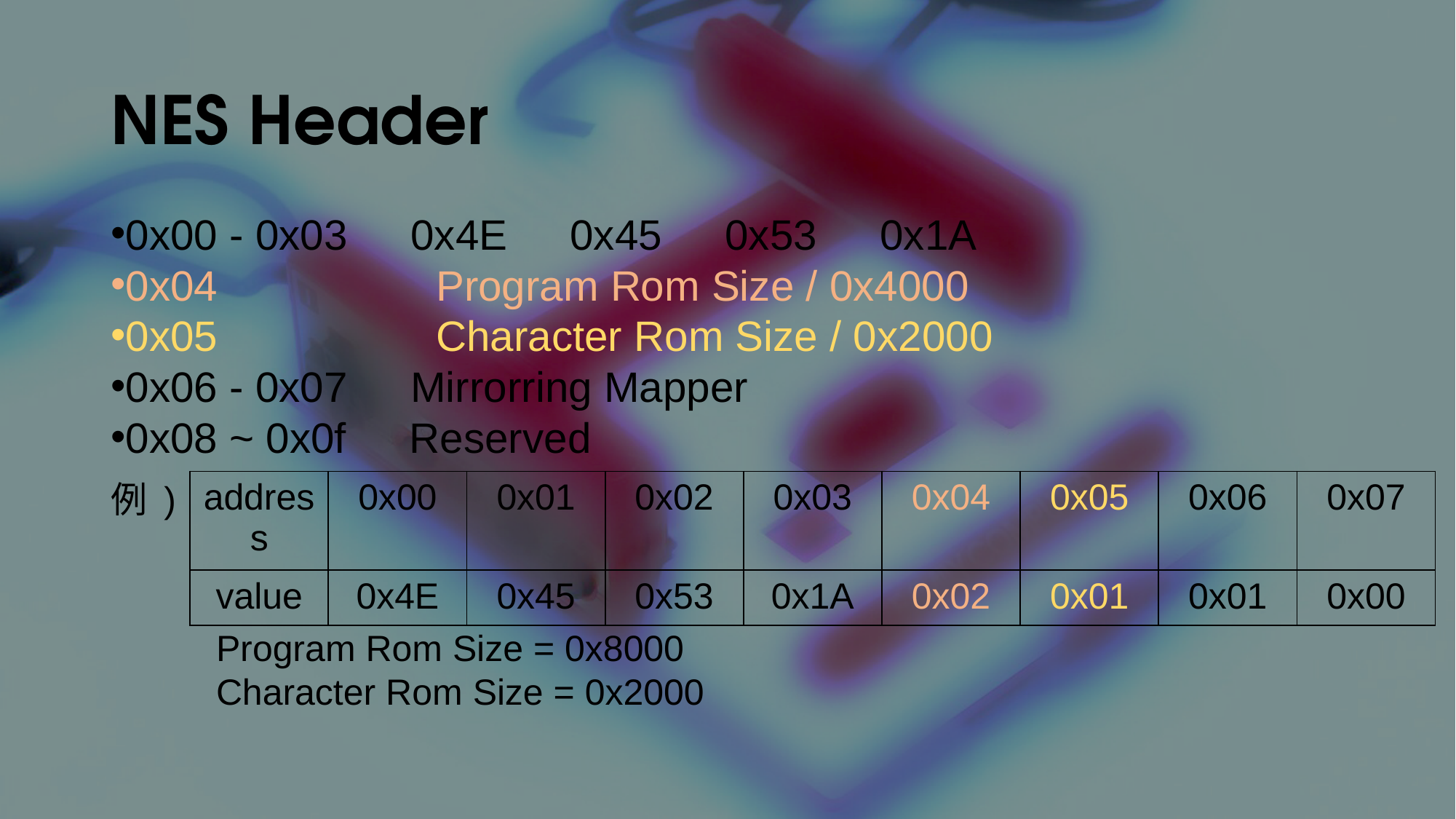

# NES Header
0x00 - 0x03　0x4E　0x45　0x53　0x1A
0x04　　　　   Program Rom Size / 0x4000
0x05　　　　   Character Rom Size / 0x2000
0x06 - 0x07　Mirrorring Mapper
0x08 ~ 0x0f　Reserved

例 )
| address | 0x00 | 0x01 | 0x02 | 0x03 | 0x04 | 0x05 | 0x06 | 0x07 |
| --- | --- | --- | --- | --- | --- | --- | --- | --- |
| value | 0x4E | 0x45 | 0x53 | 0x1A | 0x02 | 0x01 | 0x01 | 0x00 |
Program Rom Size = 0x8000
Character Rom Size = 0x2000